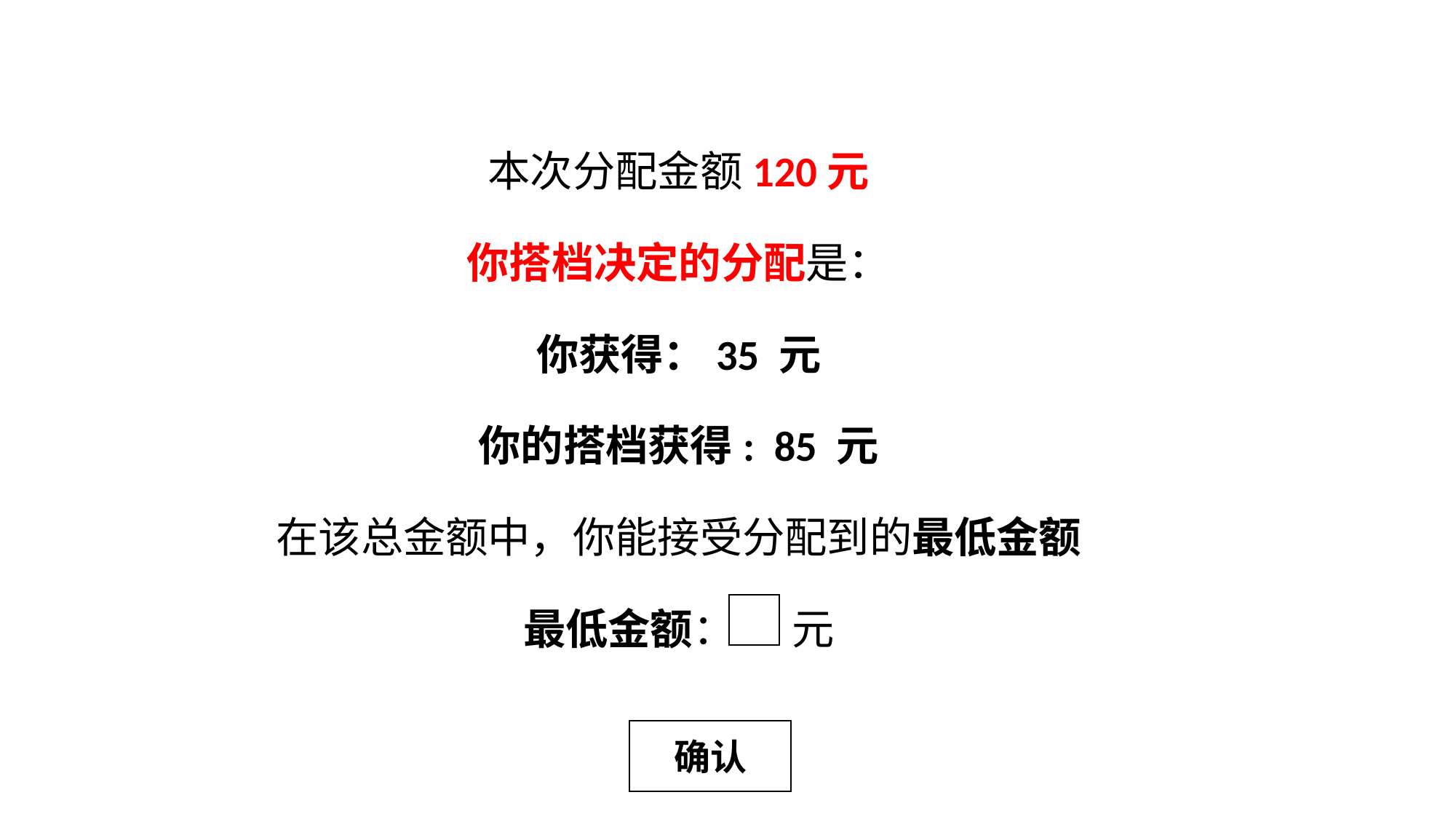

本次分配金额120元
你搭档决定的分配是：
你获得：35 元
你的搭档获得:  85 元
在该总金额中，你能接受分配到的最低金额
最低金额：      元

确认